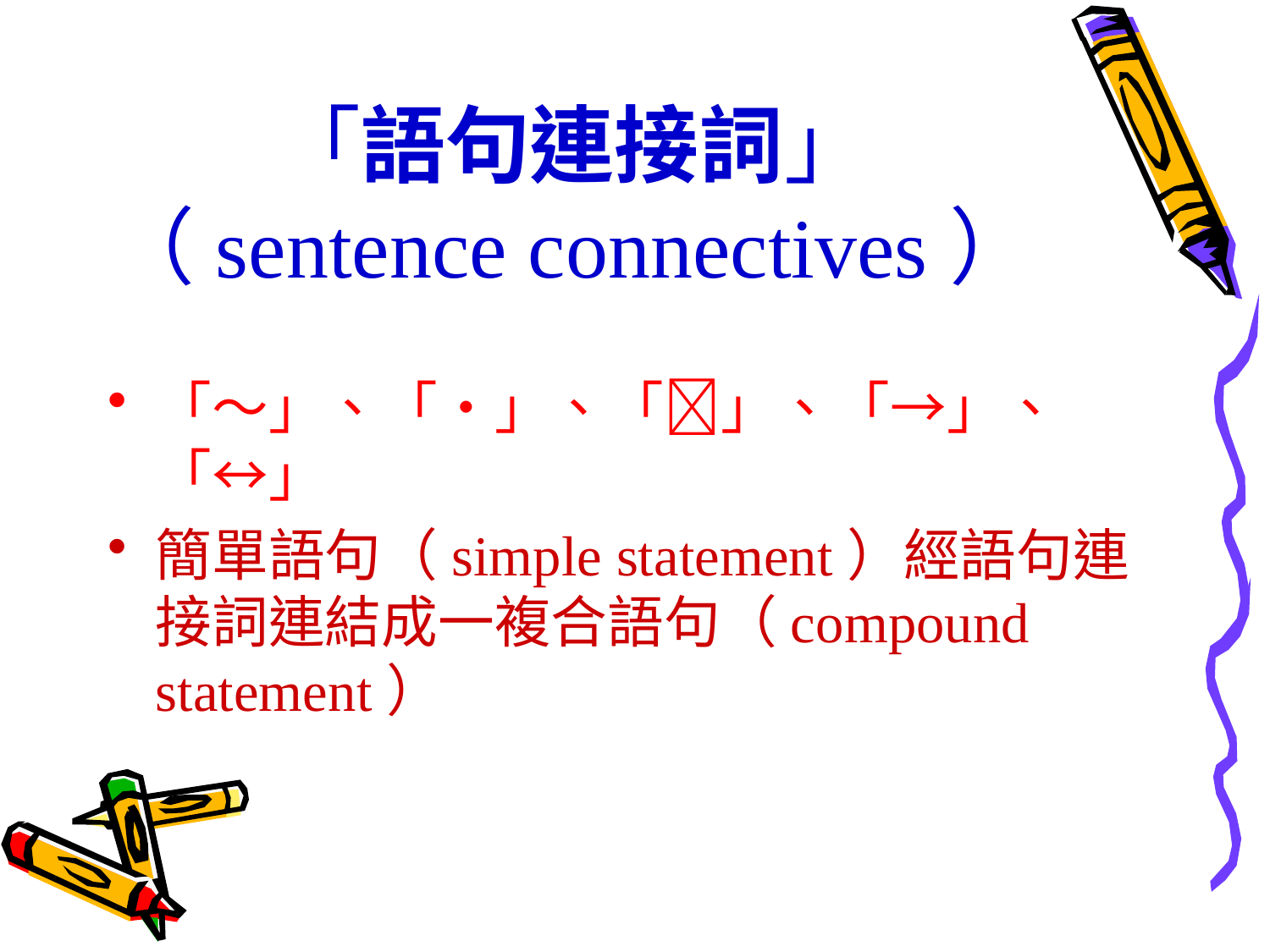

# 「語句連接詞」 （sentence connectives）
「～」、「・」、「∨」、「→」、「↔︎」
簡單語句（simple statement）經語句連接詞連結成一複合語句（compound statement）